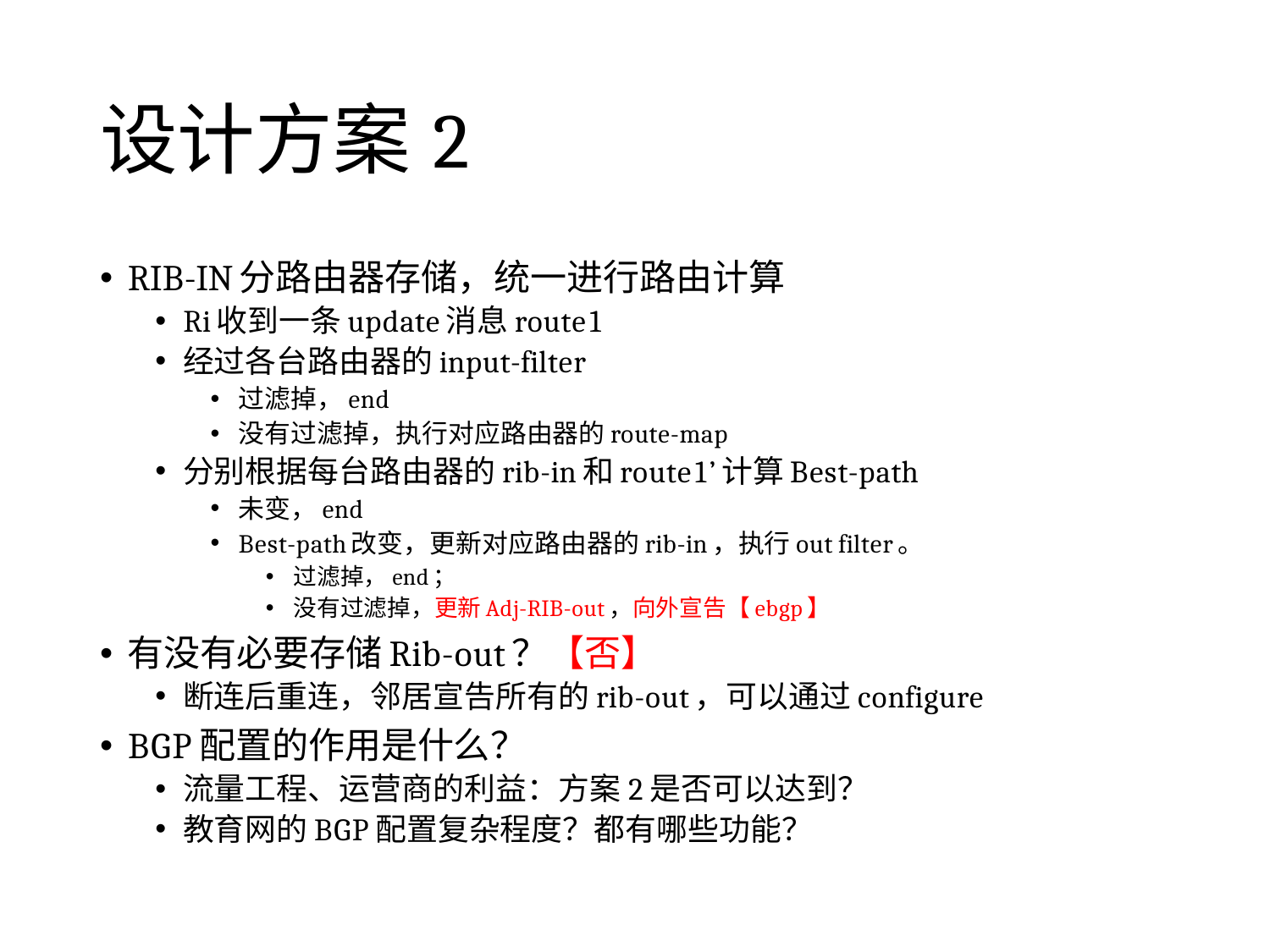

# 设计方案2
RIB-IN分路由器存储，统一进行路由计算
Ri收到一条update消息route1
经过各台路由器的input-filter
过滤掉，end
没有过滤掉，执行对应路由器的route-map
分别根据每台路由器的rib-in和route1’计算Best-path
未变，end
Best-path改变，更新对应路由器的rib-in，执行out filter。
过滤掉，end；
没有过滤掉，更新Adj-RIB-out，向外宣告【ebgp】
有没有必要存储Rib-out？【否】
断连后重连，邻居宣告所有的rib-out，可以通过configure
BGP配置的作用是什么？
流量工程、运营商的利益：方案2是否可以达到？
教育网的BGP配置复杂程度？都有哪些功能？